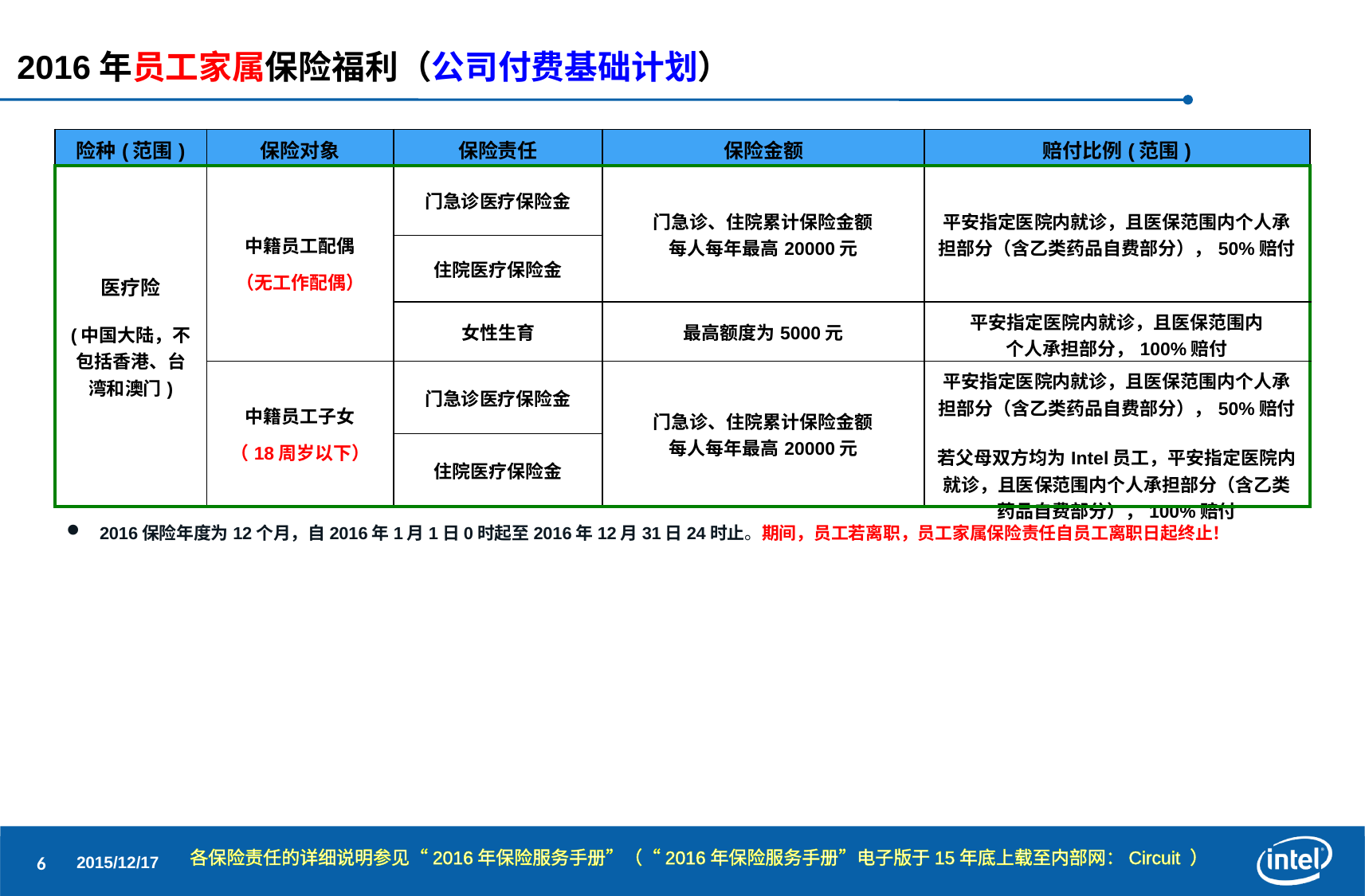

2016年员工家属保险福利（公司付费基础计划）
| 险种(范围) | 保险对象 | 保险责任 | 保险金额 | 赔付比例(范围) |
| --- | --- | --- | --- | --- |
| 医疗险 (中国大陆，不包括香港、台湾和澳门) | 中籍员工配偶 （无工作配偶） | 门急诊医疗保险金 | 门急诊、住院累计保险金额 每人每年最高20000元 | 平安指定医院内就诊，且医保范围内个人承担部分（含乙类药品自费部分），50%赔付 |
|  |  | 住院医疗保险金 |  |  |
|  |  | 女性生育 | 最高额度为5000元 | 平安指定医院内就诊，且医保范围内 个人承担部分，100%赔付 |
|  | 中籍员工子女 （18周岁以下） | 门急诊医疗保险金 | 门急诊、住院累计保险金额 每人每年最高20000元 | 平安指定医院内就诊，且医保范围内个人承担部分（含乙类药品自费部分），50%赔付 若父母双方均为Intel员工，平安指定医院内就诊，且医保范围内个人承担部分（含乙类药品自费部分），100%赔付 |
|  |  | 住院医疗保险金 |  |  |
 2016保险年度为12个月，自2016年1月1日0时起至2016年12月31日24时止。期间，员工若离职，员工家属保险责任自员工离职日起终止！
各保险责任的详细说明参见“2016年保险服务手册”（“2016年保险服务手册”电子版于15年底上载至内部网：Circuit ）
6
2015/12/17